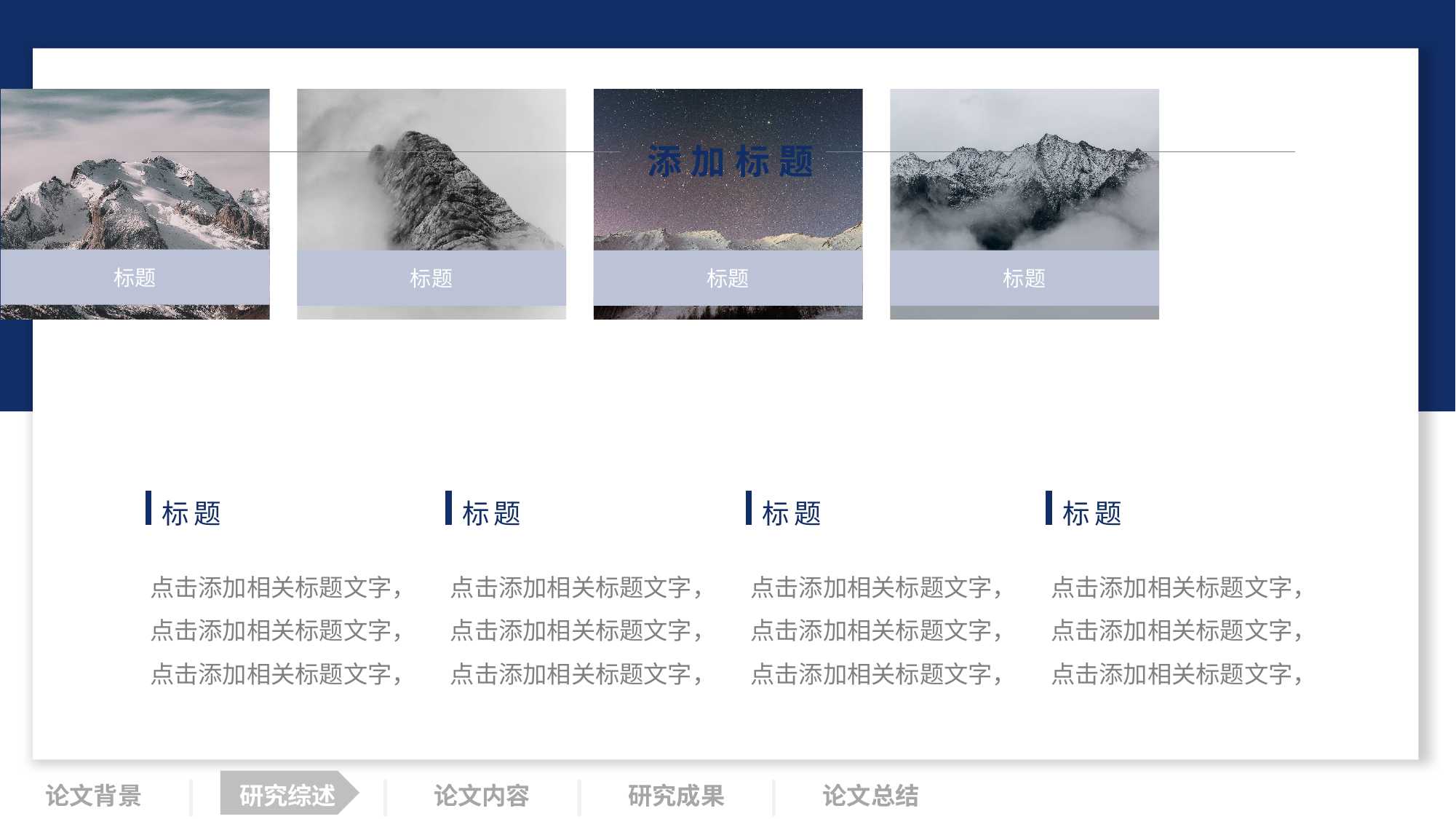

标题
标题
标题
标题
 添加标题
标题
点击添加相关标题文字，点击添加相关标题文字，点击添加相关标题文字，
标题
点击添加相关标题文字，点击添加相关标题文字，点击添加相关标题文字，
标题
点击添加相关标题文字，点击添加相关标题文字，点击添加相关标题文字，
标题
点击添加相关标题文字，点击添加相关标题文字，点击添加相关标题文字，

论文背景
研究综述
论文内容
研究成果
论文总结